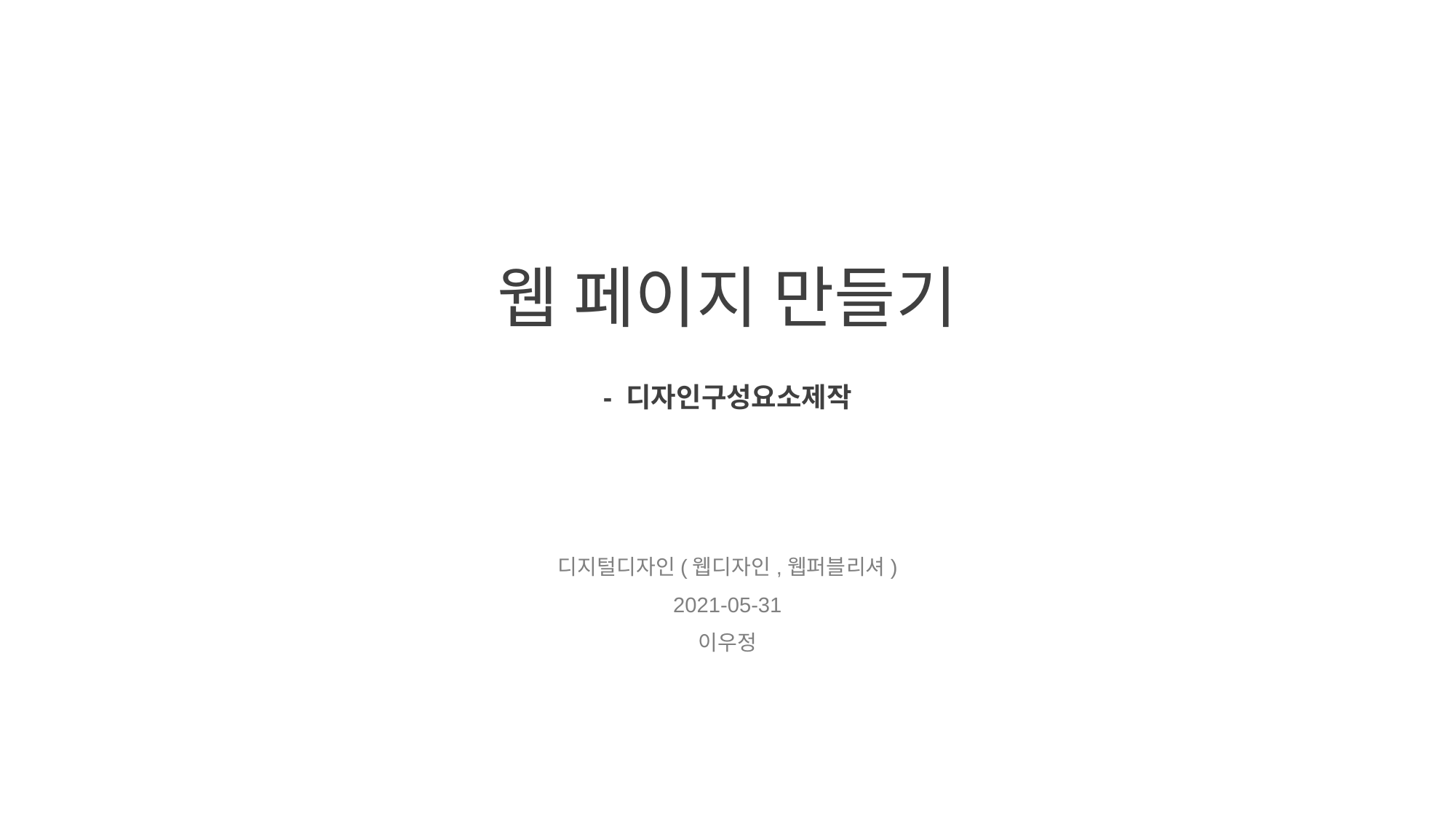

# 웹 페이지 만들기
- 디자인구성요소제작
디지털디자인(웹디자인,웹퍼블리셔)
2021-05-31
이우정